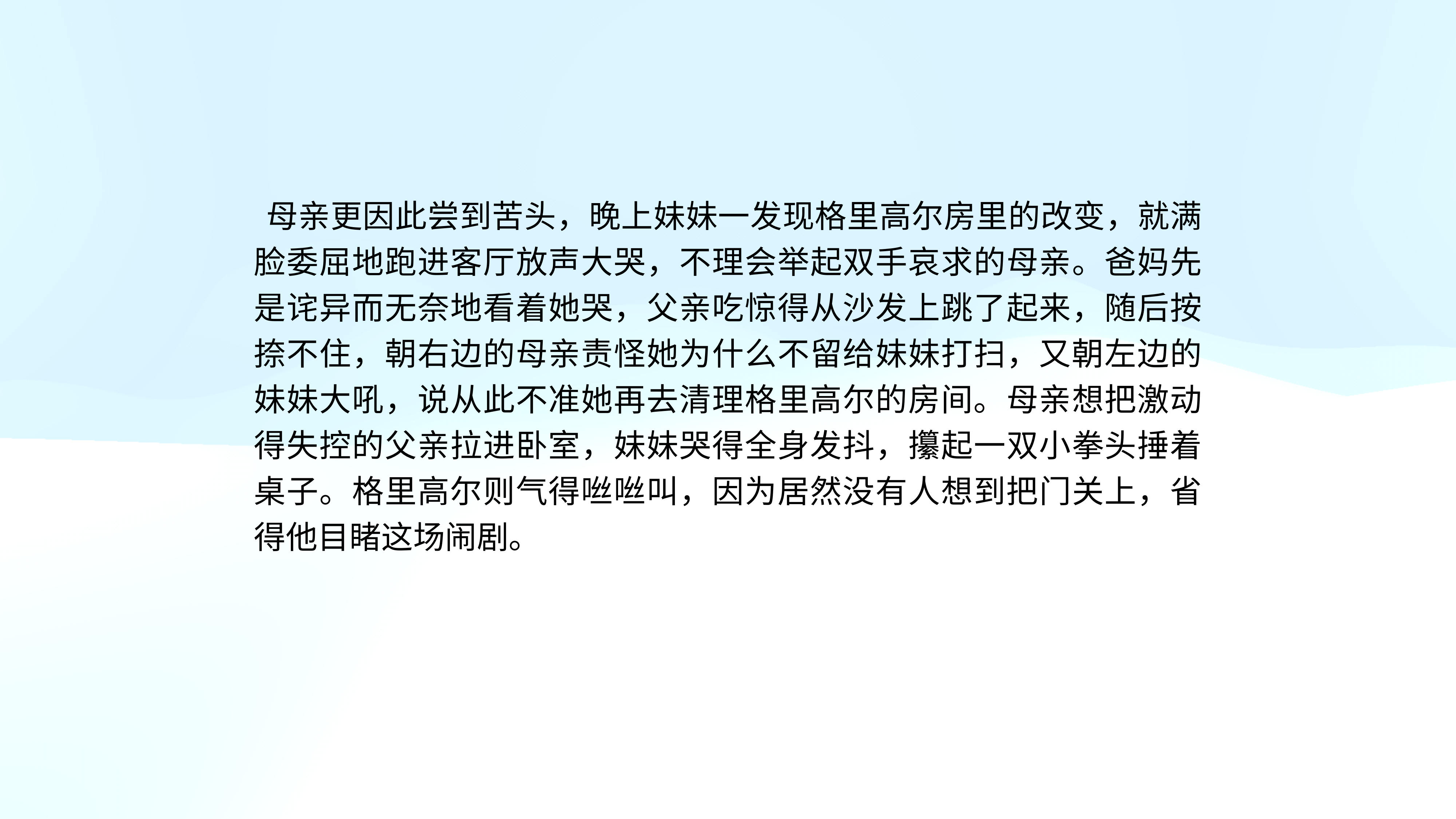

母亲更因此尝到苦头，晚上妹妹一发现格里高尔房里的改变，就满脸委屈地跑进客厅放声大哭，不理会举起双手哀求的母亲。爸妈先是诧异而无奈地看着她哭，父亲吃惊得从沙发上跳了起来，随后按捺不住，朝右边的母亲责怪她为什么不留给妹妹打扫，又朝左边的妹妹大吼，说从此不准她再去清理格里高尔的房间。母亲想把激动得失控的父亲拉进卧室，妹妹哭得全身发抖，攥起一双小拳头捶着桌子。格里高尔则气得咝咝叫，因为居然没有人想到把门关上，省得他目睹这场闹剧。